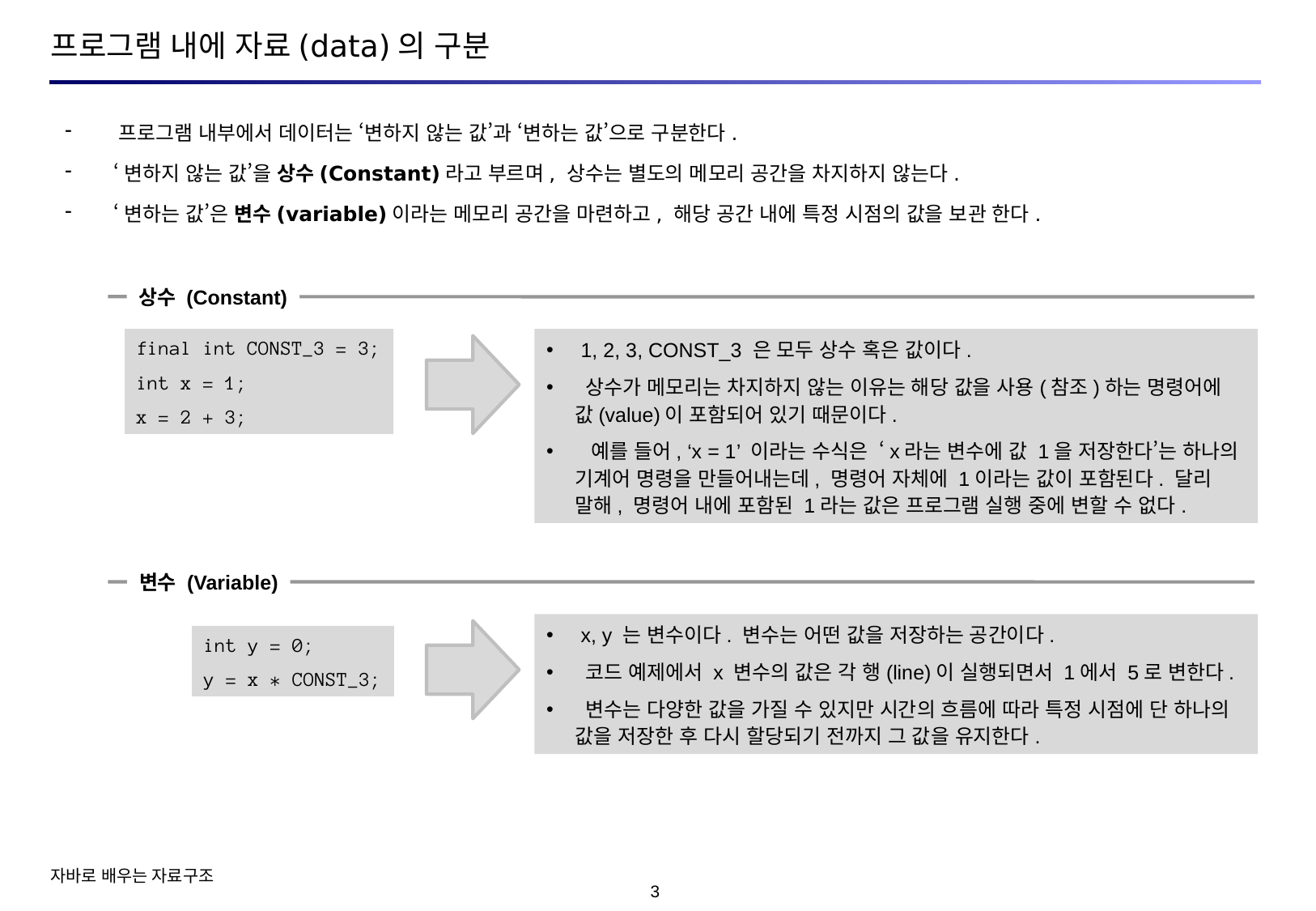

# 프로그램 내에 자료(data)의 구분
 프로그램 내부에서 데이터는 ‘변하지 않는 값’과 ‘변하는 값’으로 구분한다.
 ‘변하지 않는 값’을 상수(Constant)라고 부르며, 상수는 별도의 메모리 공간을 차지하지 않는다.
 ‘변하는 값’은 변수(variable)이라는 메모리 공간을 마련하고, 해당 공간 내에 특정 시점의 값을 보관 한다.
상수 (Constant)
final int CONST_3 = 3;
int x = 1;
x = 2 + 3;
 1, 2, 3, CONST_3 은 모두 상수 혹은 값이다.
 상수가 메모리는 차지하지 않는 이유는 해당 값을 사용(참조)하는 명령어에 값(value)이 포함되어 있기 때문이다.
  예를 들어, ‘x = 1’ 이라는 수식은  ‘x라는 변수에 값 1을 저장한다’는 하나의 기계어 명령을 만들어내는데, 명령어 자체에 1이라는 값이 포함된다. 달리 말해, 명령어 내에 포함된 1라는 값은 프로그램 실행 중에 변할 수 없다.

변수 (Variable)
 x, y 는 변수이다. 변수는 어떤 값을 저장하는 공간이다.
 코드 예제에서 x 변수의 값은 각 행(line)이 실행되면서 1에서 5로 변한다.
 변수는 다양한 값을 가질 수 있지만 시간의 흐름에 따라 특정 시점에 단 하나의 값을 저장한 후 다시 할당되기 전까지 그 값을 유지한다.

int y = 0;
y = x * CONST_3;